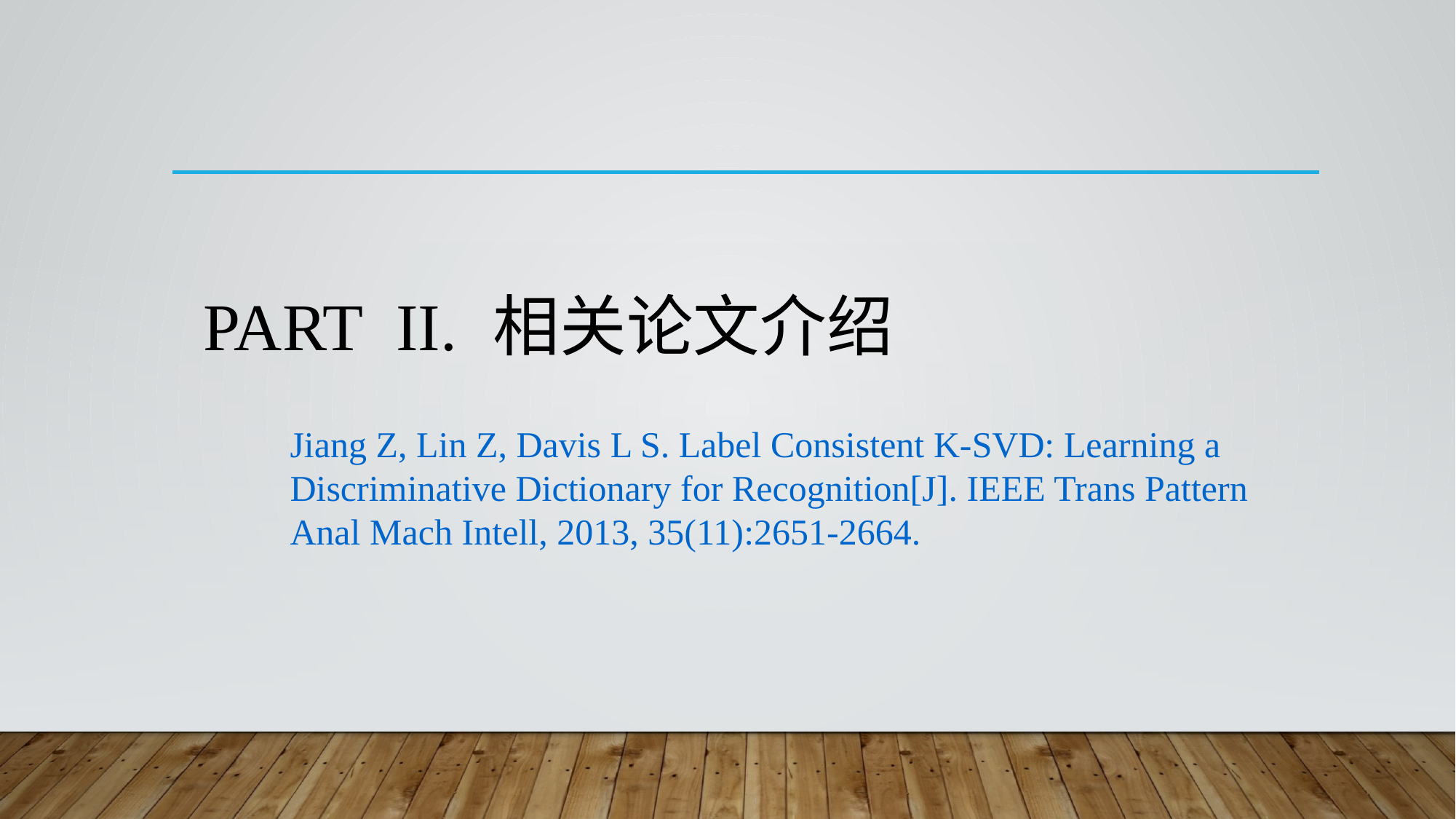

# Part  II. 相关论文介绍
Jiang Z, Lin Z, Davis L S. Label Consistent K-SVD: Learning a Discriminative Dictionary for Recognition[J]. IEEE Trans Pattern Anal Mach Intell, 2013, 35(11):2651-2664.